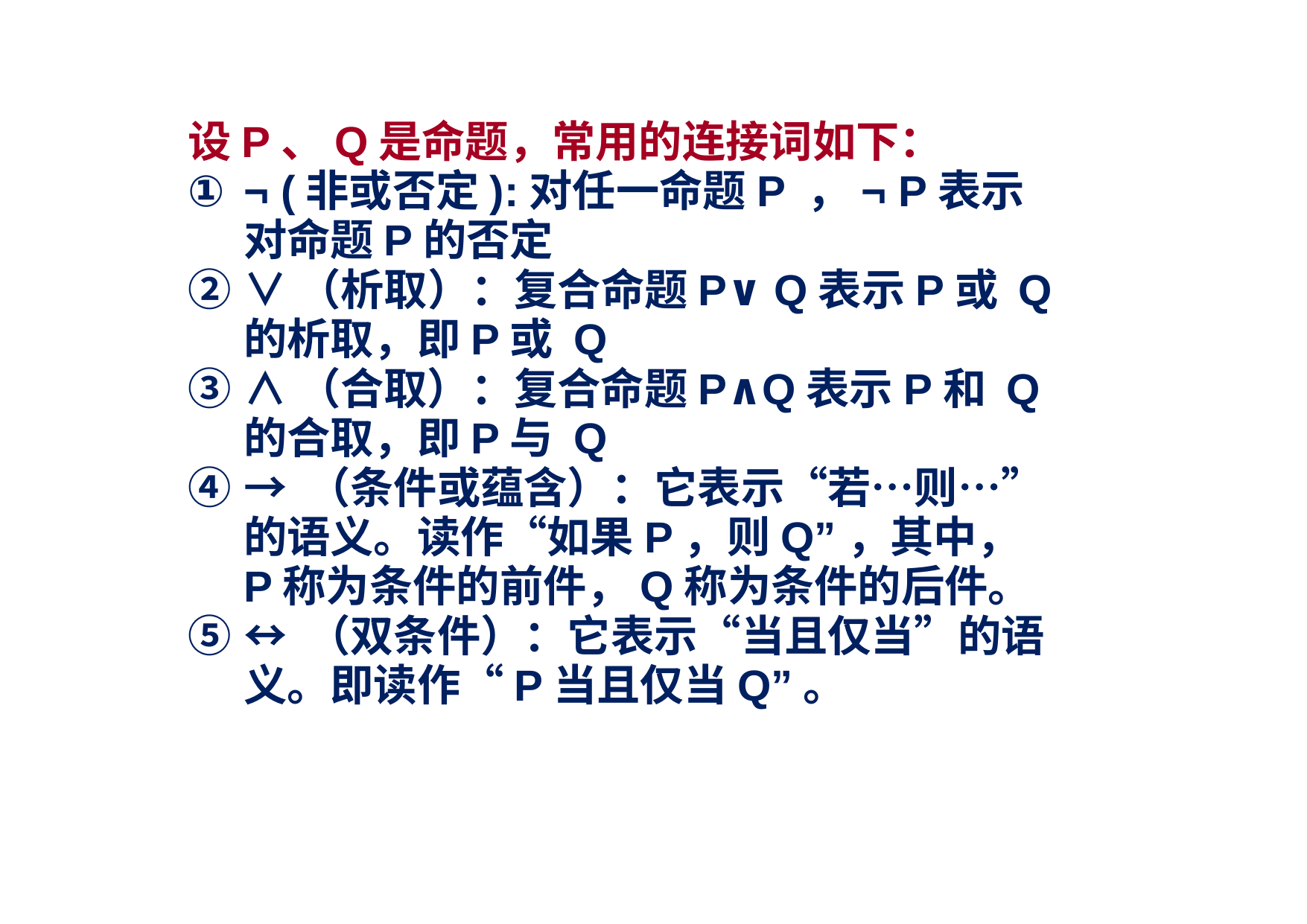

设P、Q是命题，常用的连接词如下：
¬ (非或否定):对任一命题P ，¬ P表示对命题P的否定
∨（析取）：复合命题P∨ Q表示P或 Q的析取，即P或 Q
∧（合取）：复合命题P∧Q表示P和 Q的合取，即P与 Q
→ （条件或蕴含）：它表示“若…则…”的语义。读作“如果P，则Q”，其中，P称为条件的前件，Q称为条件的后件。
↔ （双条件）：它表示“当且仅当”的语义。即读作“P当且仅当Q”。